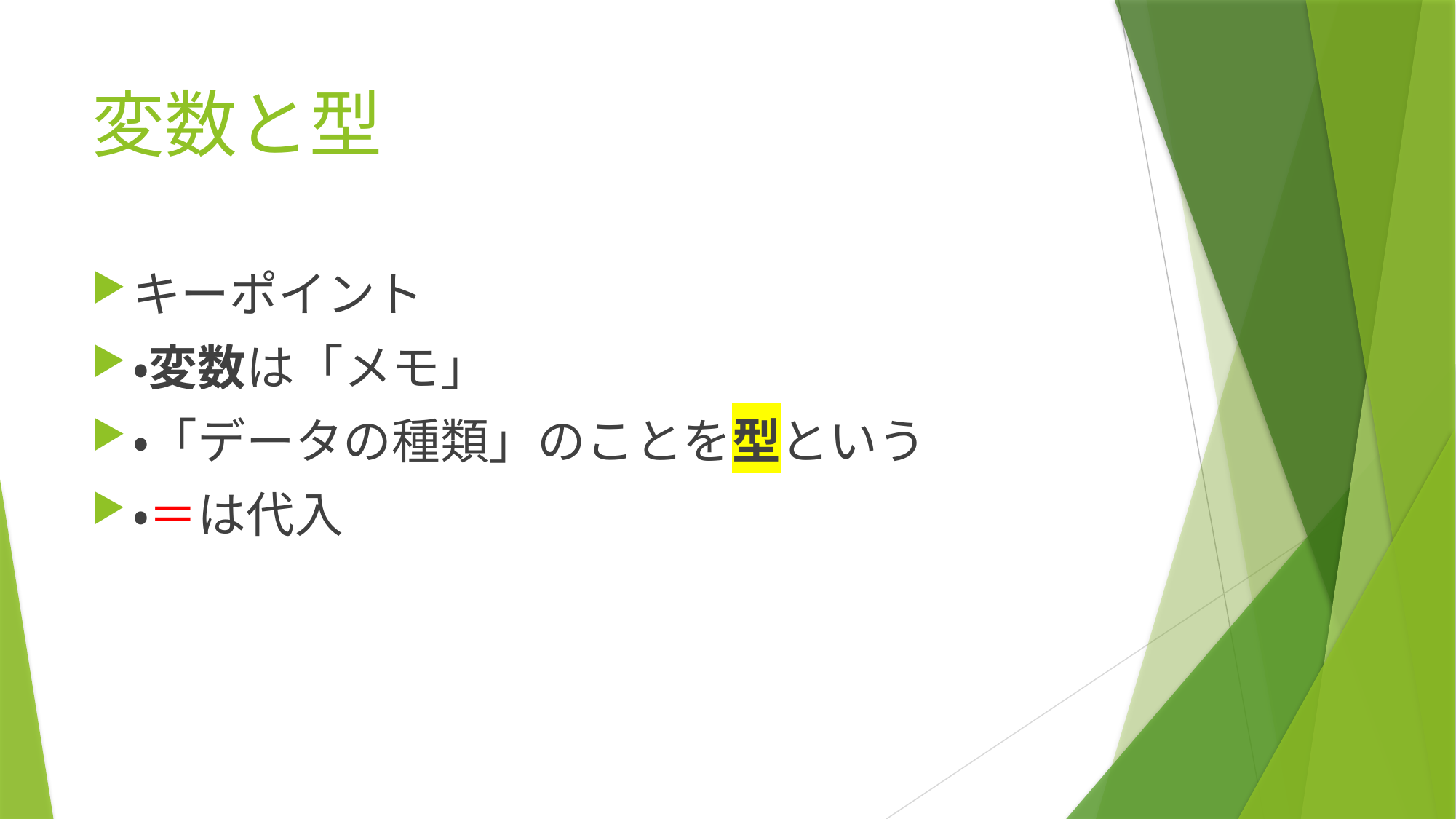

# 変数と型
キーポイント
・変数は「メモ」
・「データの種類」のことを型という
・＝は代入